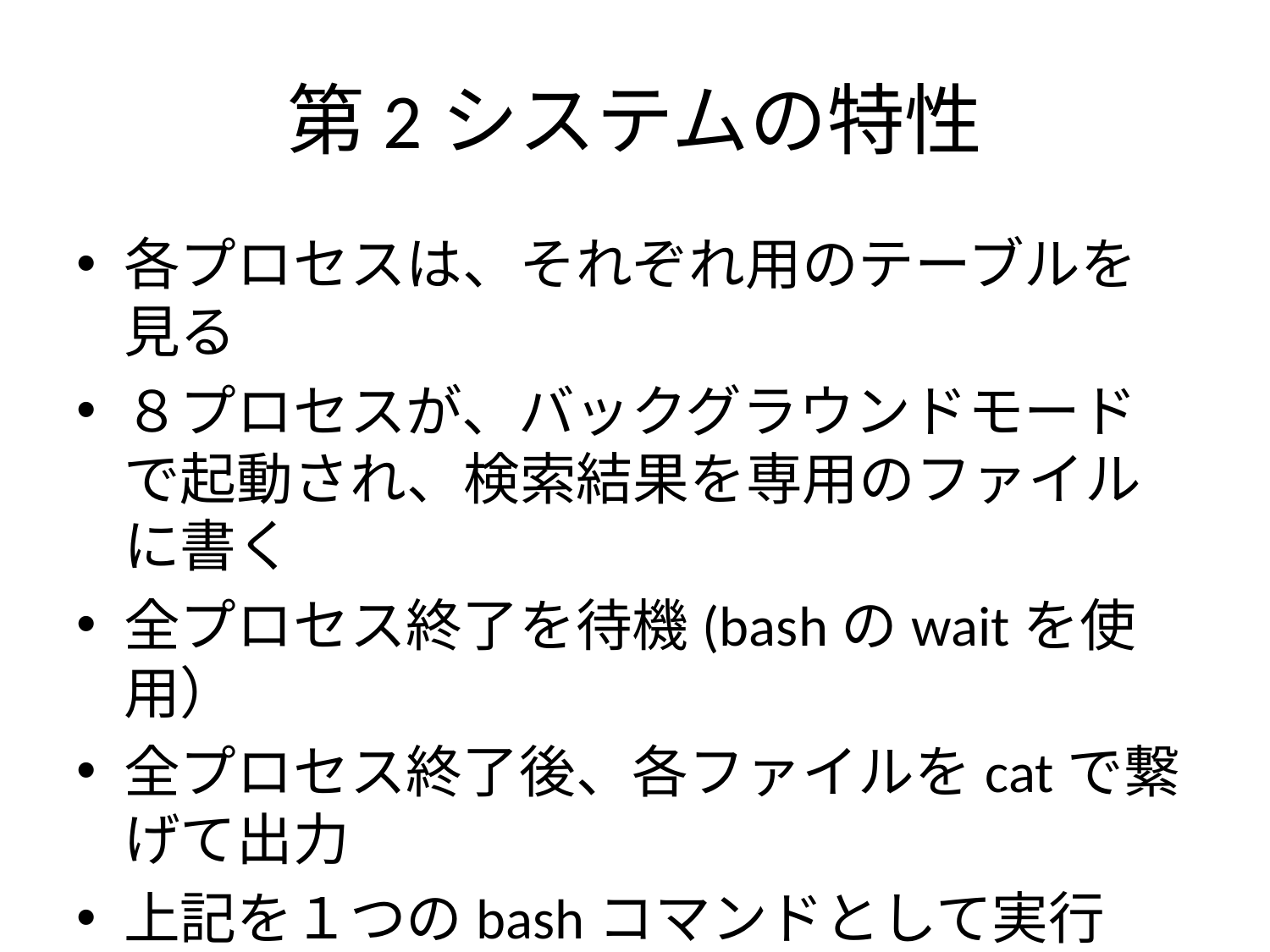

# 第2システムの特性
各プロセスは、それぞれ用のテーブルを見る
８プロセスが、バックグラウンドモードで起動され、検索結果を専用のファイルに書く
全プロセス終了を待機(bashのwaitを使用）
全プロセス終了後、各ファイルをcatで繋げて出力
上記を１つのbashコマンドとして実行